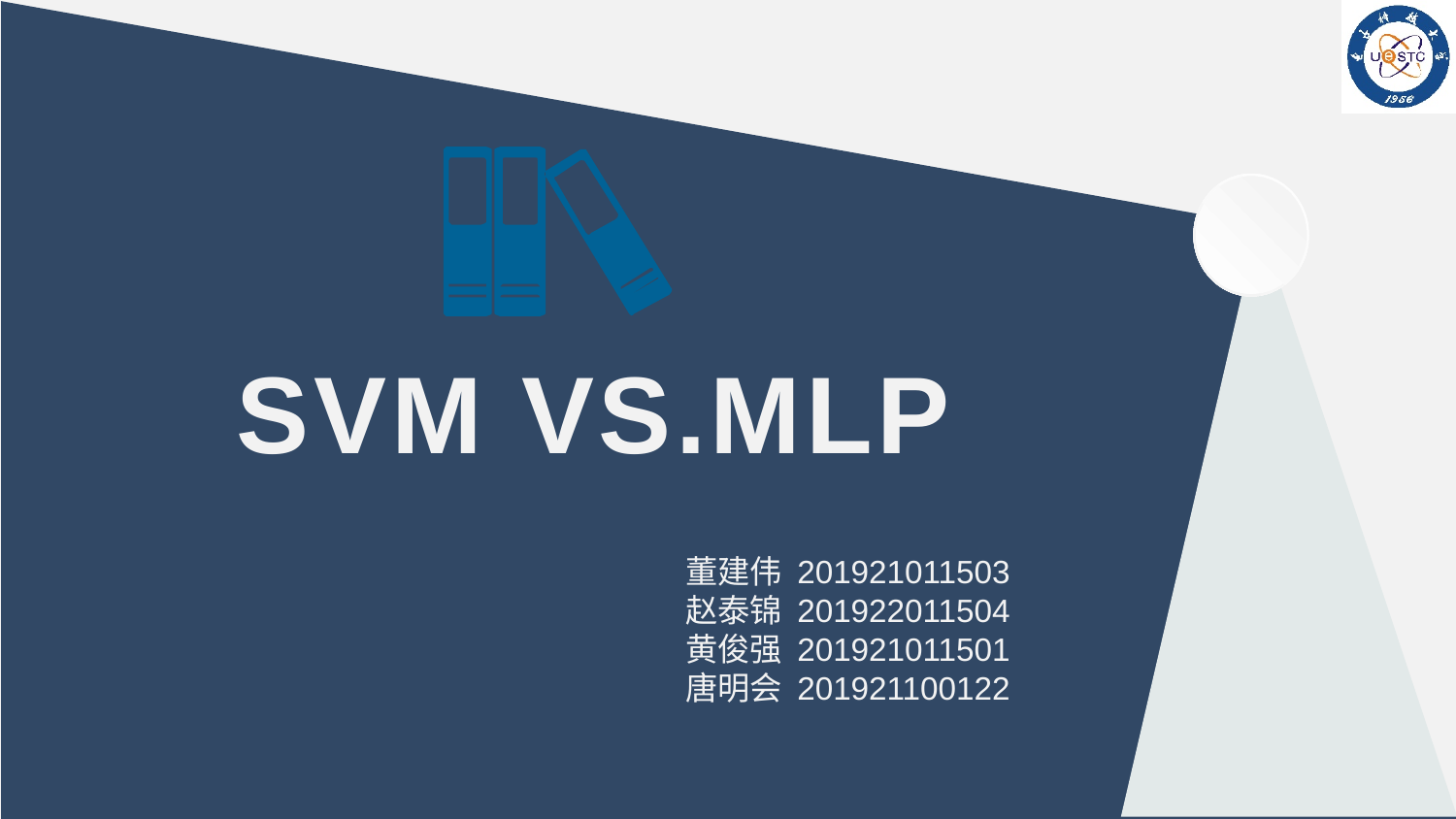

赵泰锦   201922011504
黄俊强   201921011501

SVM VS.MLP
董建伟 201921011503
赵泰锦 201922011504
黄俊强 201921011501
唐明会 201921100122